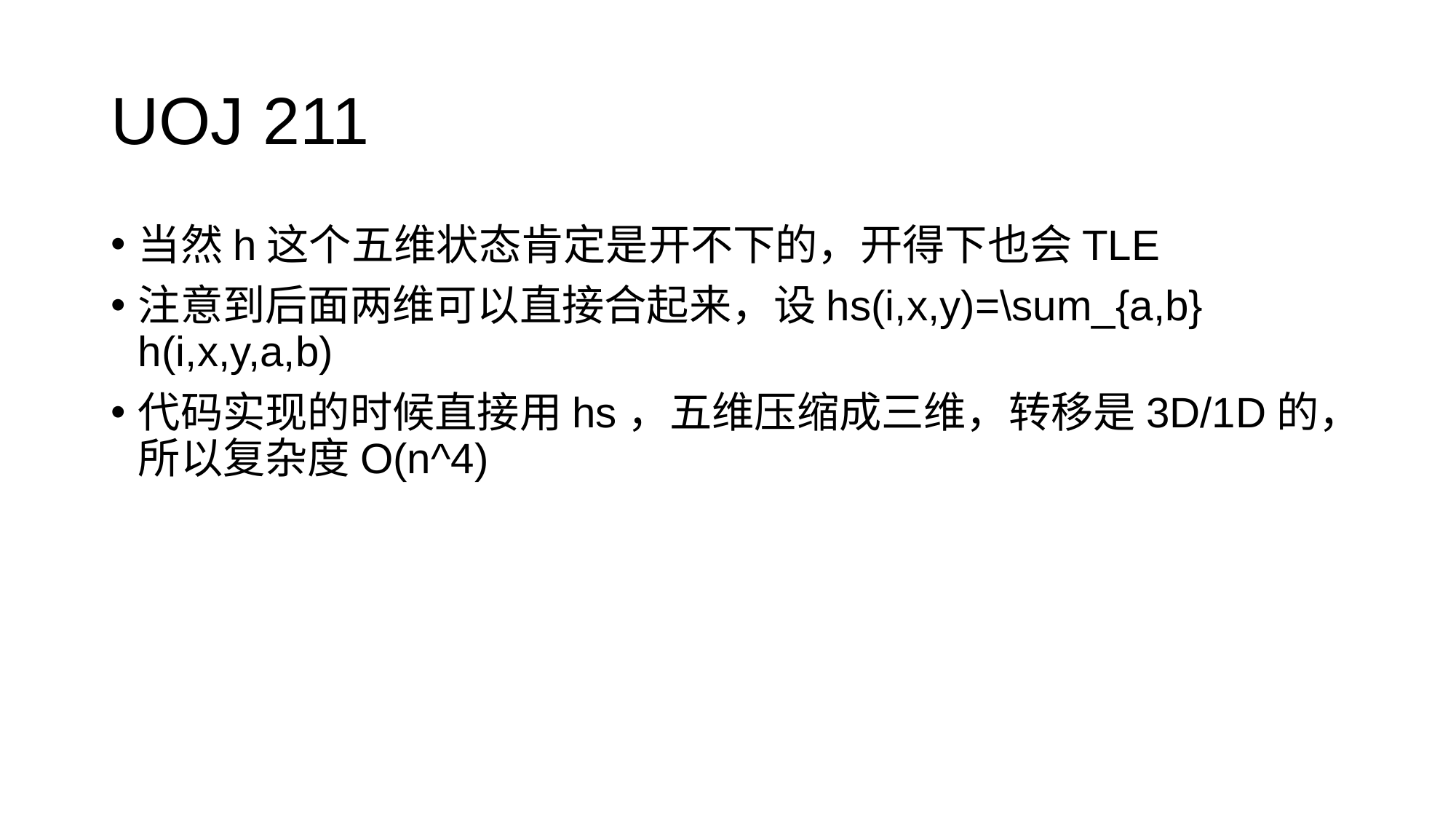

# UOJ 211
当然h这个五维状态肯定是开不下的，开得下也会TLE
注意到后面两维可以直接合起来，设hs(i,x,y)=\sum_{a,b} h(i,x,y,a,b)
代码实现的时候直接用hs，五维压缩成三维，转移是3D/1D的，所以复杂度O(n^4)